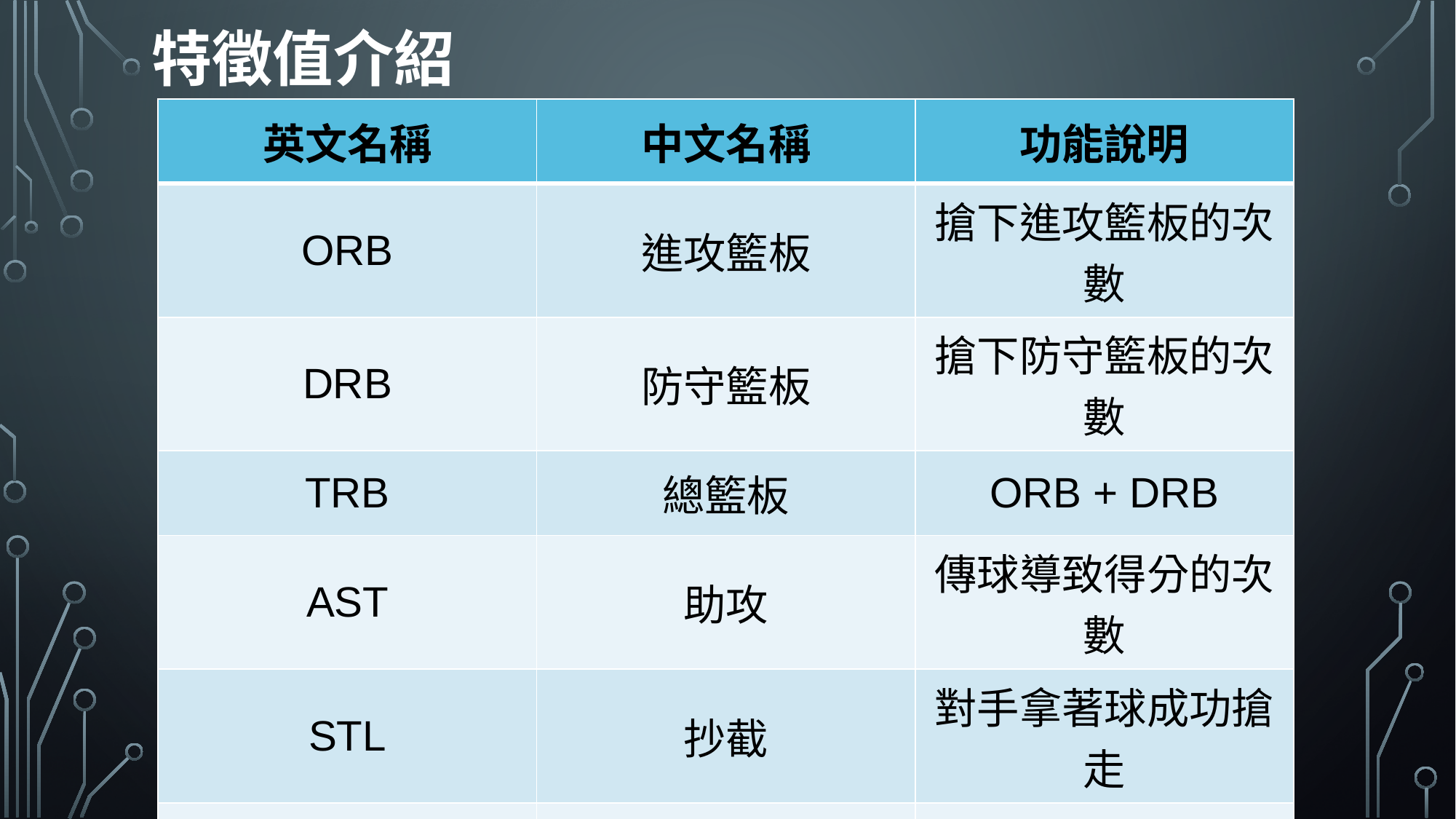

特徵值介紹
| 英文名稱 | 中文名稱 | 功能說明 |
| --- | --- | --- |
| ORB | 進攻籃板 | 搶下進攻籃板的次數 |
| DRB | 防守籃板 | 搶下防守籃板的次數 |
| TRB | 總籃板 | ORB + DRB |
| AST | 助攻 | 傳球導致得分的次數 |
| STL | 抄截 | 對手拿著球成功搶走 |
| BLK | 阻攻 | 對手投籃被蓋掉 |